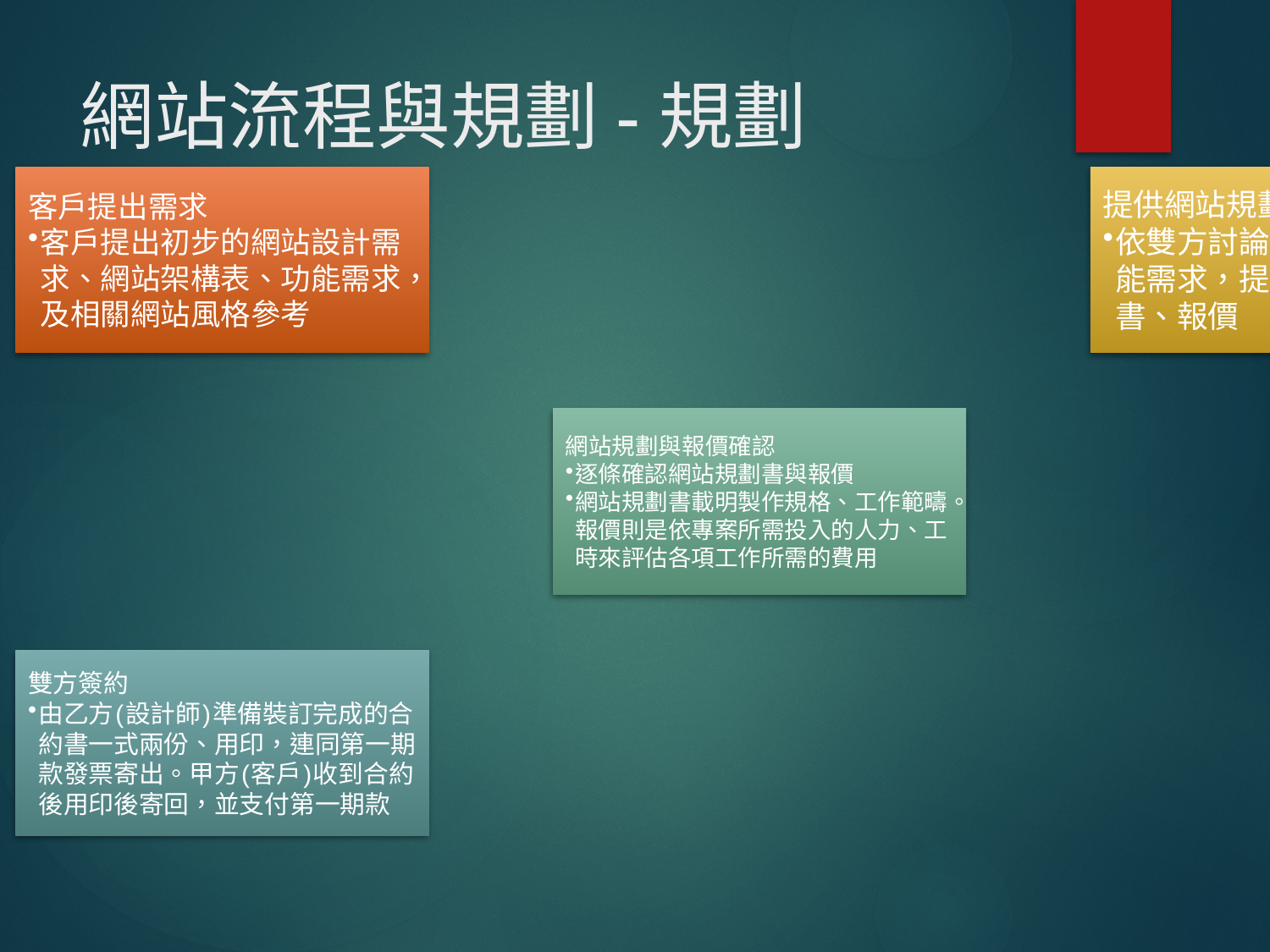

# 網站流程與規劃-規劃
客戶提出需求
客戶提出初步的網站設計需求、網站架構表、功能需求，及相關網站風格參考
網站規劃與報價確認
逐條確認網站規劃書與報價
網站規劃書載明製作規格、工作範疇。報價則是依專案所需投入的人力、工時來評估各項工作所需的費用
雙方簽約
由乙方(設計師)準備裝訂完成的合約書一式兩份、用印，連同第一期款發票寄出。甲方(客戶)收到合約後用印後寄回，並支付第一期款